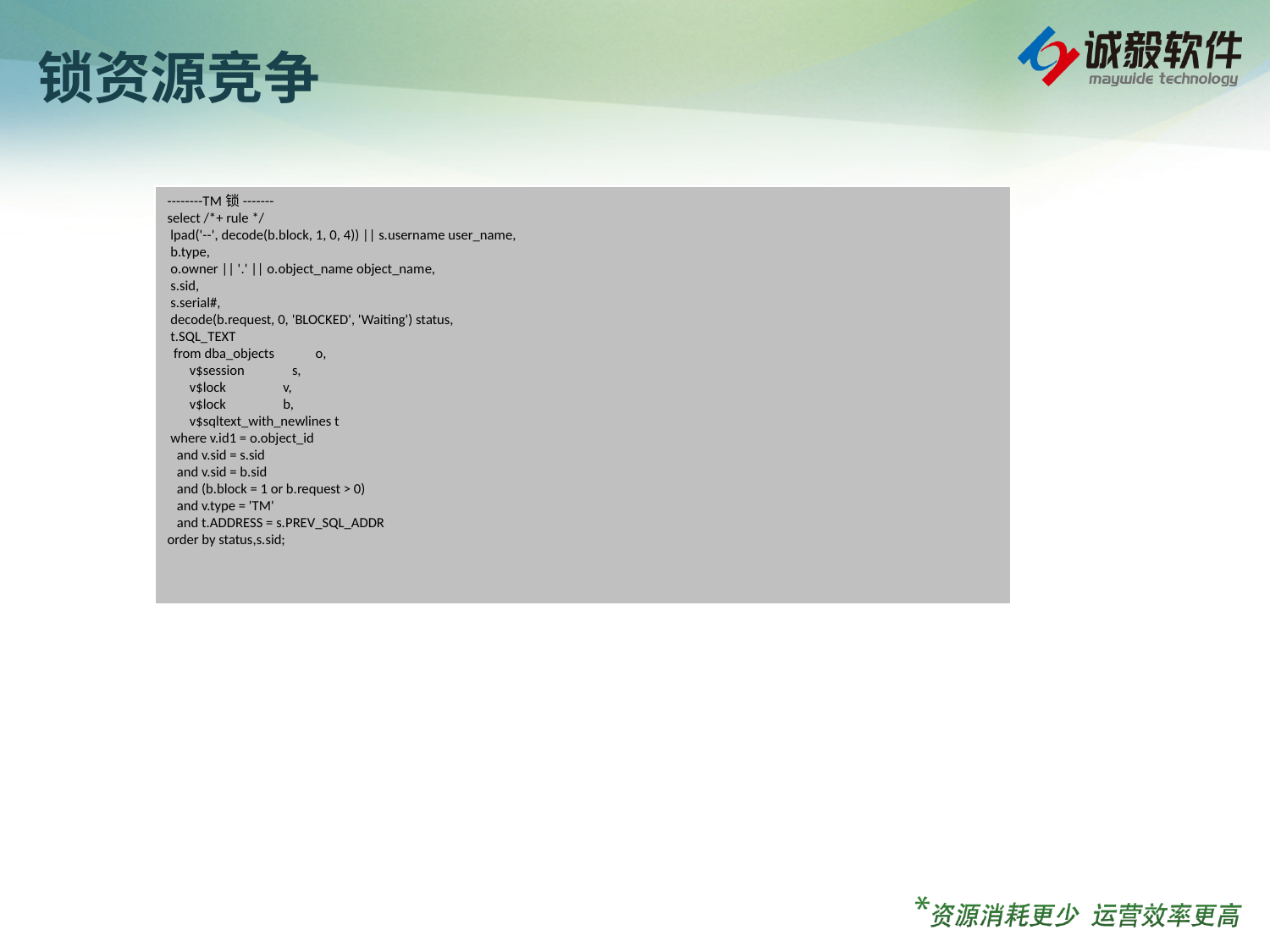

# 锁资源竞争
--------TM锁-------
select /*+ rule */
 lpad('--', decode(b.block, 1, 0, 4)) || s.username user_name,
 b.type,
 o.owner || '.' || o.object_name object_name,
 s.sid,
 s.serial#,
 decode(b.request, 0, 'BLOCKED', 'Waiting') status,
 t.SQL_TEXT
  from dba_objects             o,
       v$session               s,
       v$lock                  v,
       v$lock                  b,
       v$sqltext_with_newlines t
 where v.id1 = o.object_id
   and v.sid = s.sid
   and v.sid = b.sid
   and (b.block = 1 or b.request > 0)
   and v.type = 'TM'
   and t.ADDRESS = s.PREV_SQL_ADDR
order by status,s.sid;